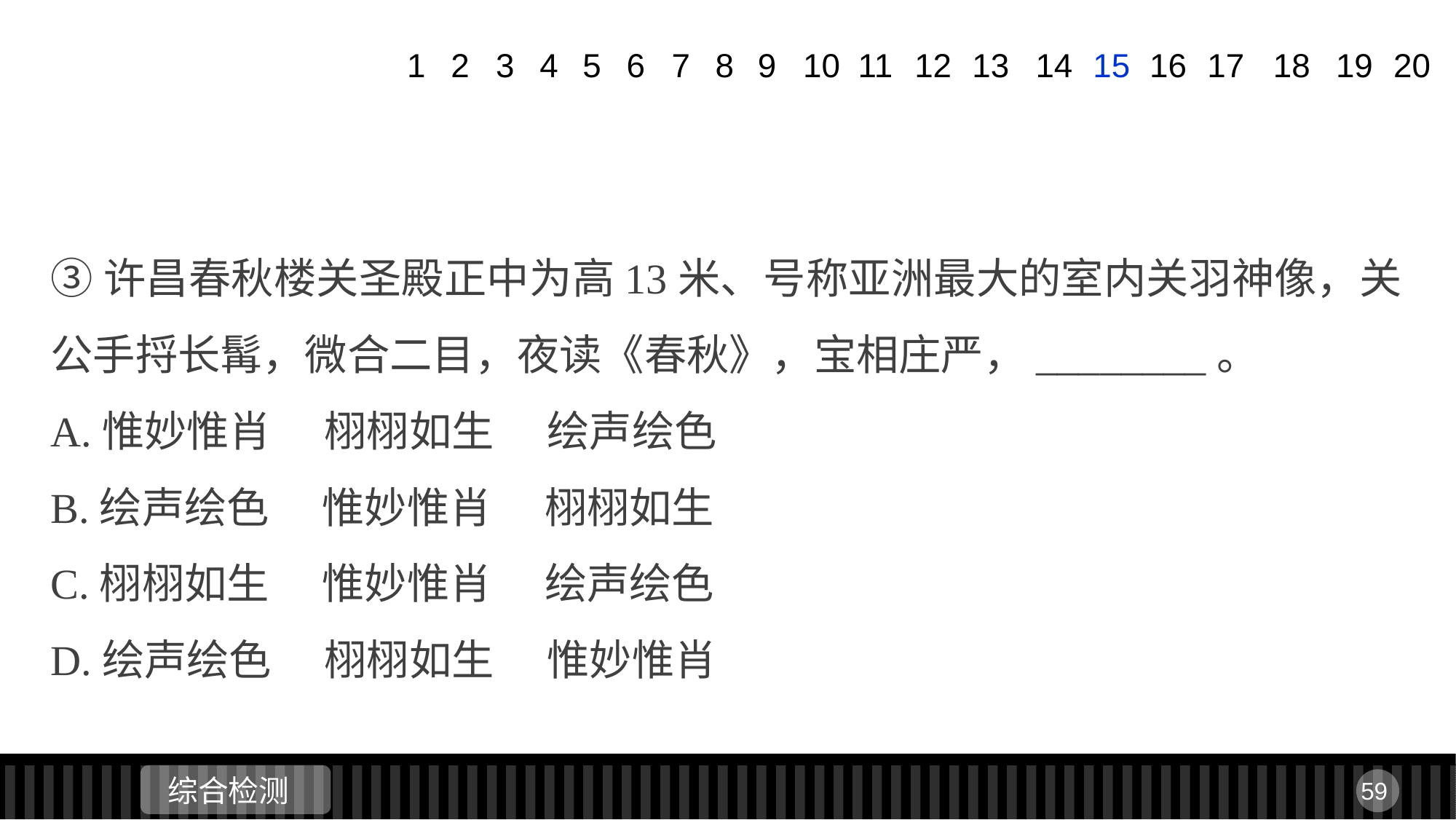

1
2
3
4
5
6
7
8
9
11
12
13
14
15
16
17
18
19
20
10
③许昌春秋楼关圣殿正中为高13米、号称亚洲最大的室内关羽神像，关公手捋长髯，微合二目，夜读《春秋》，宝相庄严，________。
A.惟妙惟肖　 栩栩如生　 绘声绘色
B.绘声绘色　 惟妙惟肖　 栩栩如生
C.栩栩如生　 惟妙惟肖　 绘声绘色
D.绘声绘色　 栩栩如生　 惟妙惟肖